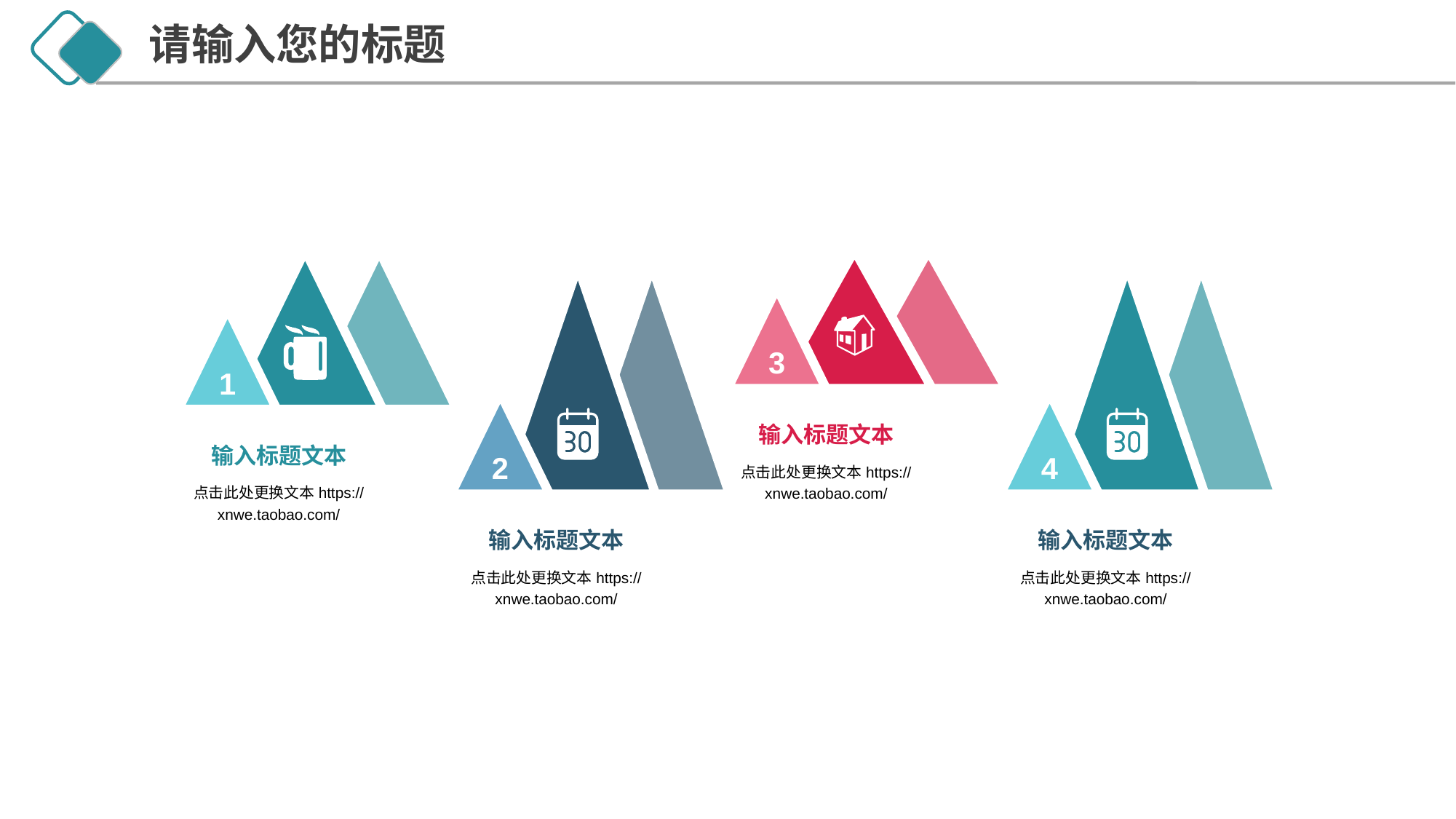

请输入您的标题

1

输入标题文本
点击此处更换文本https://xnwe.taobao.com/

3

输入标题文本
点击此处更换文本https://xnwe.taobao.com/

2

输入标题文本
点击此处更换文本https://xnwe.taobao.com/

4

输入标题文本
点击此处更换文本https://xnwe.taobao.com/